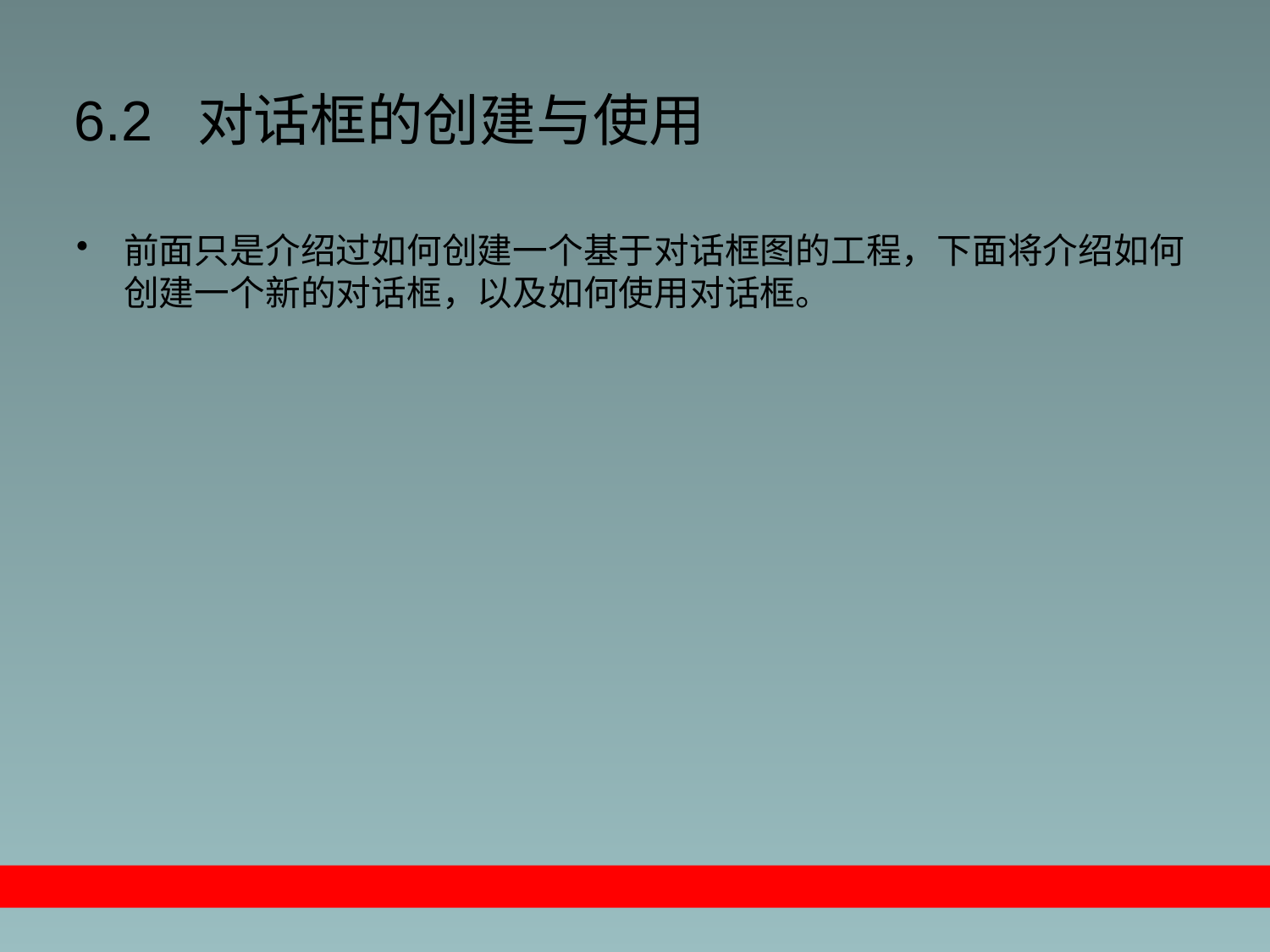

# 6.2  对话框的创建与使用
前面只是介绍过如何创建一个基于对话框图的工程，下面将介绍如何创建一个新的对话框，以及如何使用对话框。